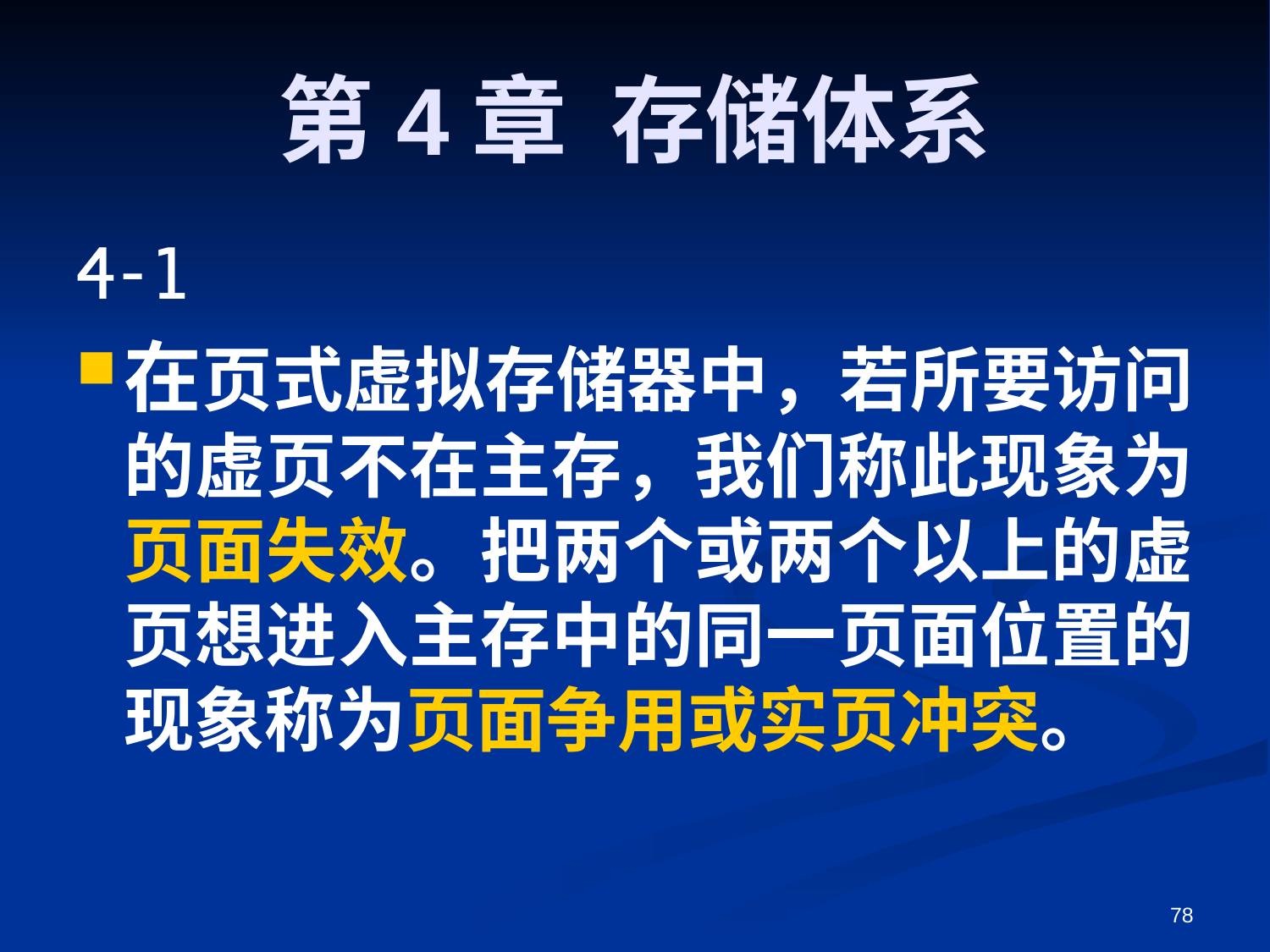

# 第4章  存储体系
4-1
在页式虚拟存储器中，若所要访问的虚页不在主存，我们称此现象为页面失效。把两个或两个以上的虚页想进入主存中的同一页面位置的现象称为页面争用或实页冲突。
78